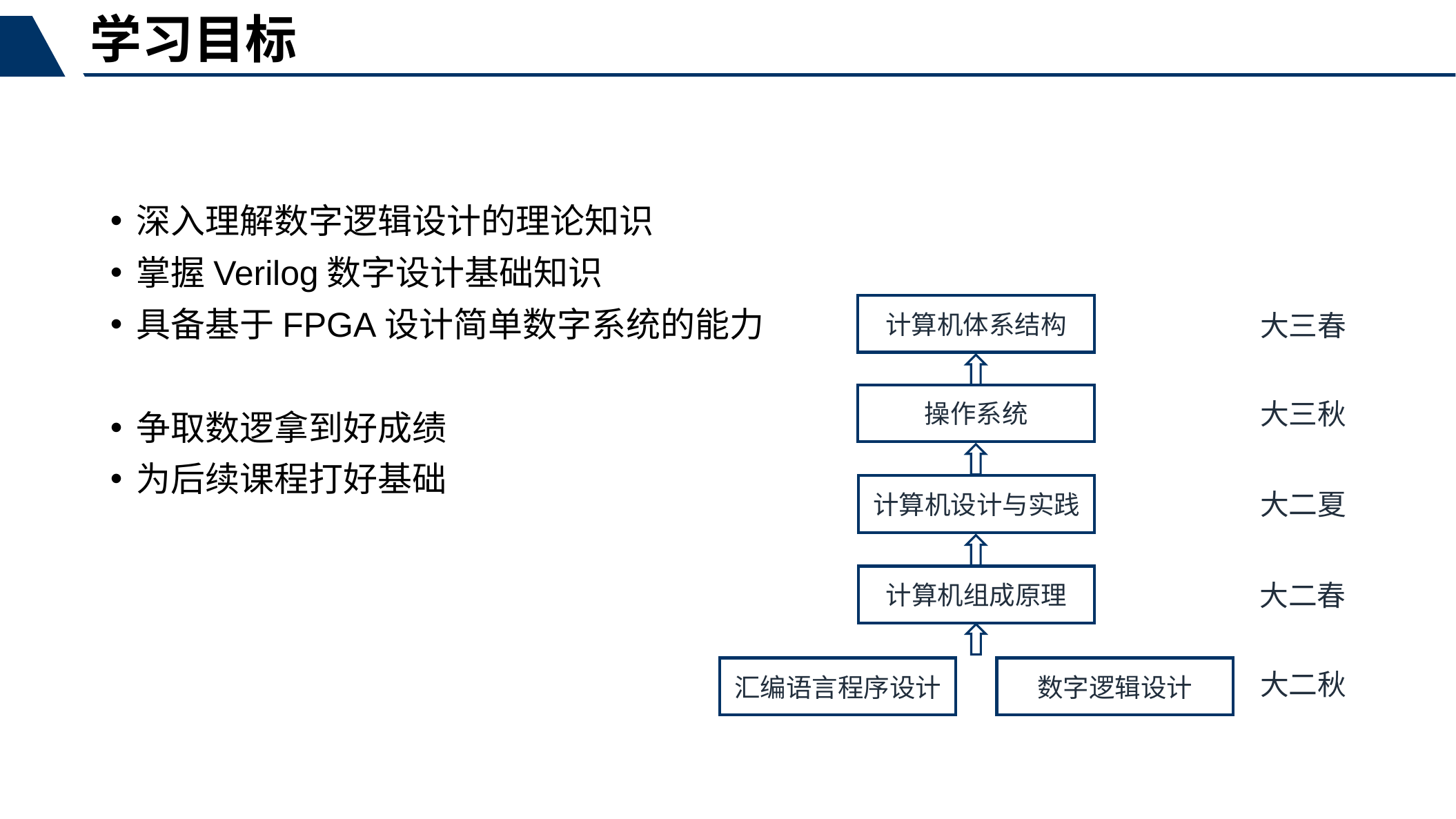

学习目标

深入理解数字逻辑设计的理论知识
掌握Verilog数字设计基础知识
具备基于FPGA设计简单数字系统的能力

争取数逻拿到好成绩
为后续课程打好基础

计算机体系结构
大三春

操作系统
大三秋

计算机设计与实践
大二夏

计算机组成原理
大二春

汇编语言程序设计
数字逻辑设计
大二秋